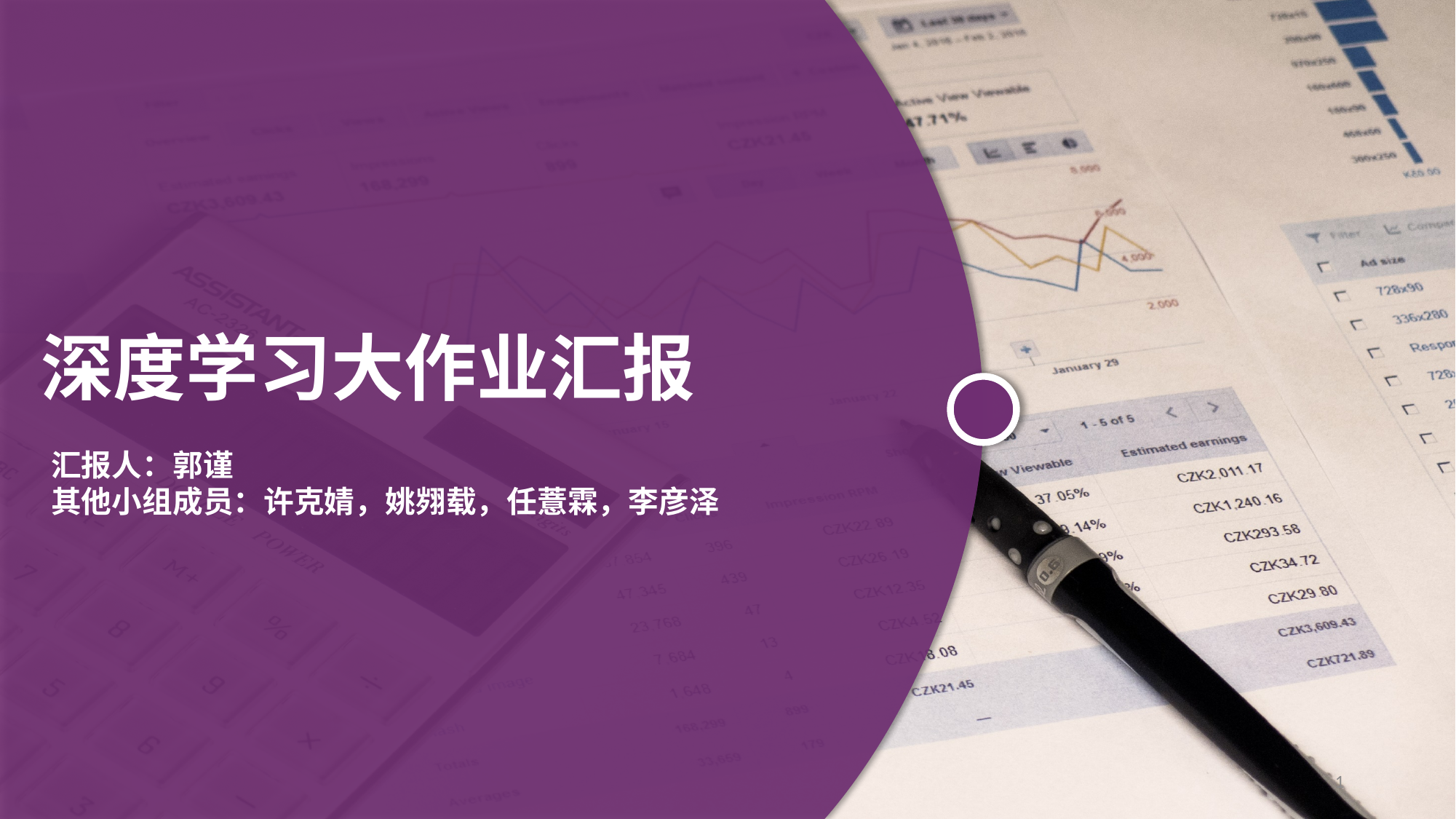

深度学习大作业汇报
汇报人：郭谨
其他小组成员：许克婧，姚翙载，任薏霖，李彦泽
1